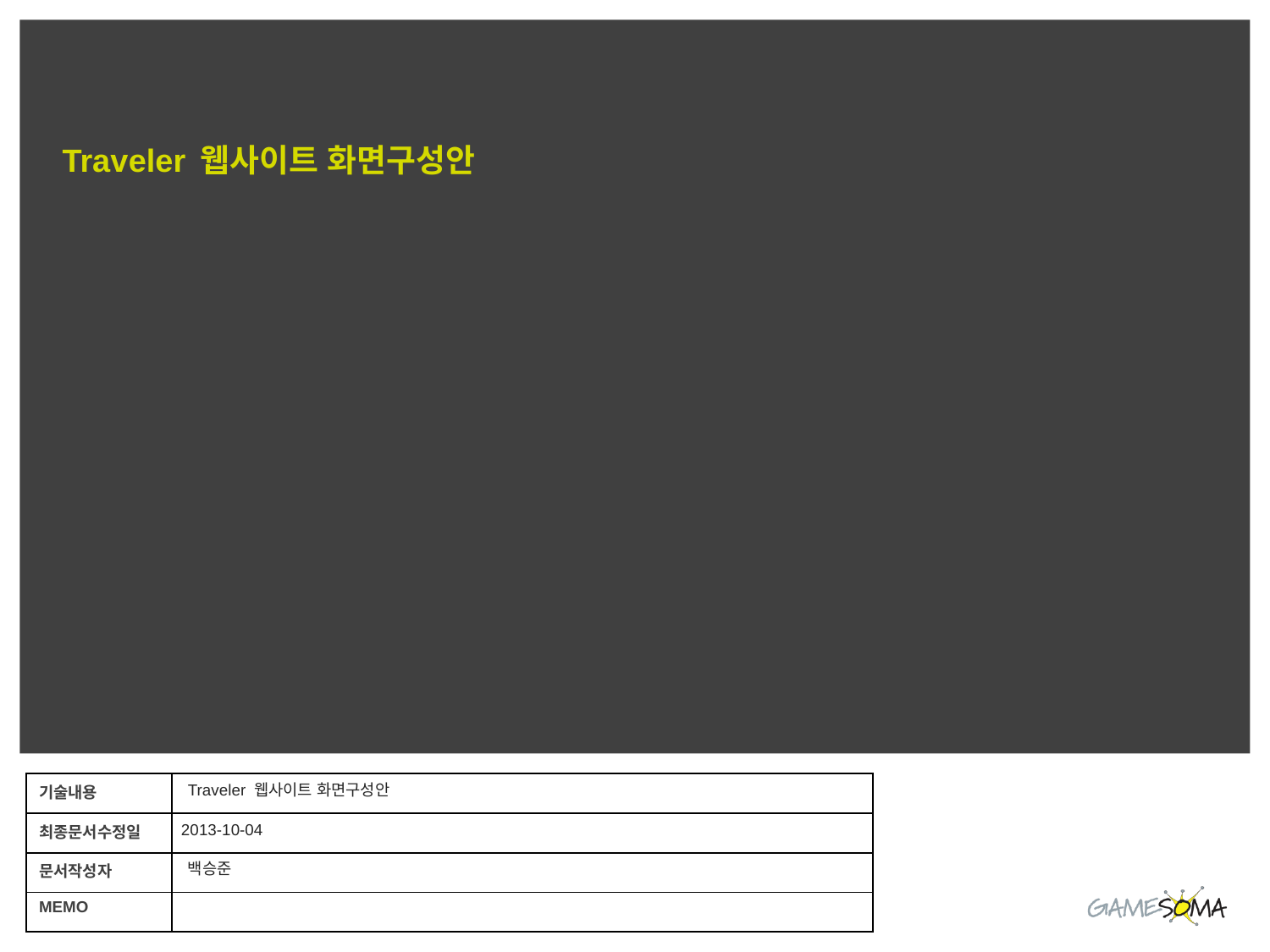

# Traveler 웹사이트 화면구성안
Traveler 웹사이트 화면구성안
2013-10-04
백승준